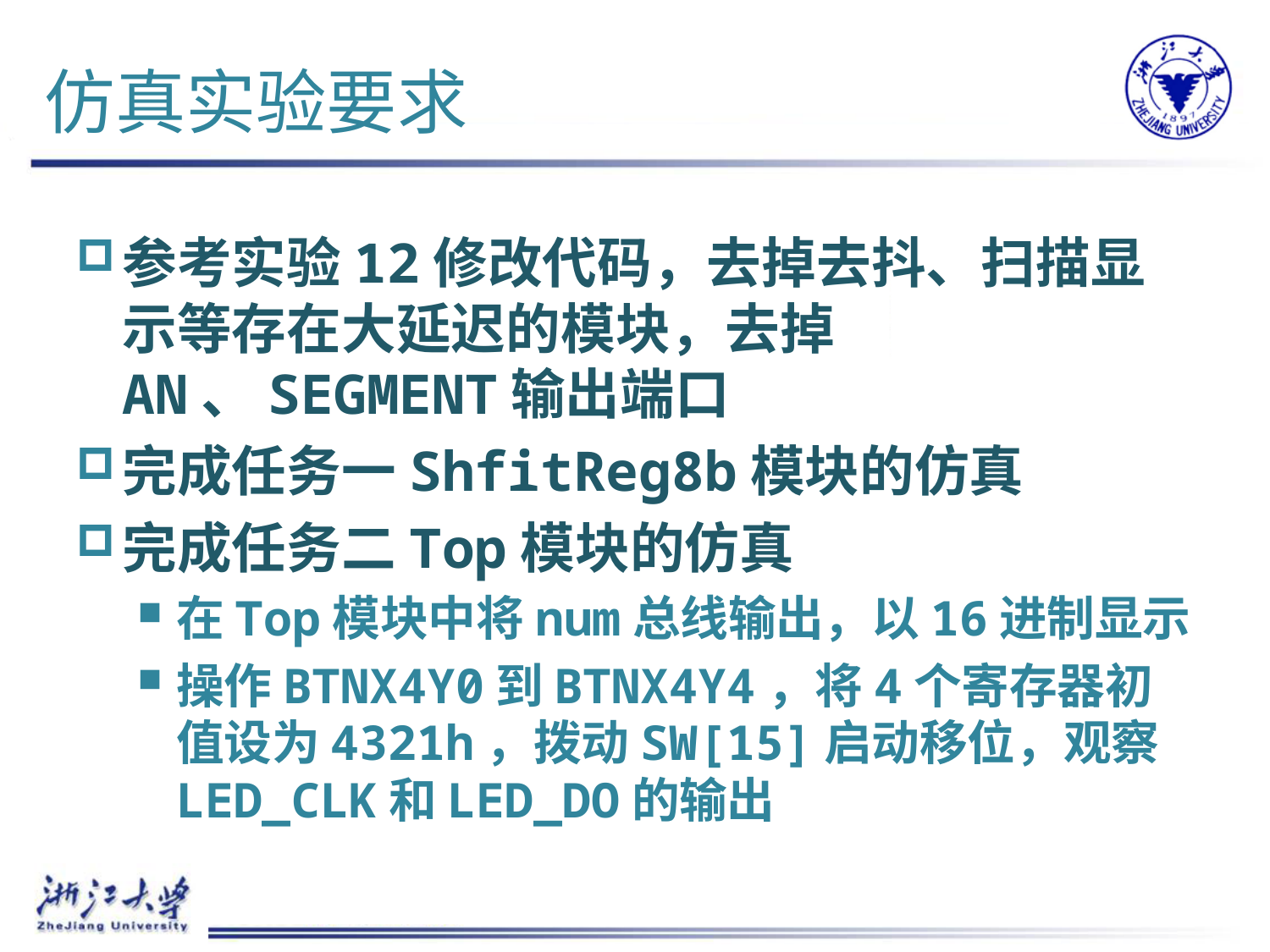

# 仿真实验要求
参考实验12修改代码，去掉去抖、扫描显示等存在大延迟的模块，去掉AN、SEGMENT输出端口
完成任务一ShfitReg8b模块的仿真
完成任务二Top模块的仿真
在Top模块中将num总线输出，以16进制显示
操作BTNX4Y0到BTNX4Y4，将4个寄存器初值设为4321h，拨动SW[15]启动移位，观察LED_CLK和LED_DO的输出